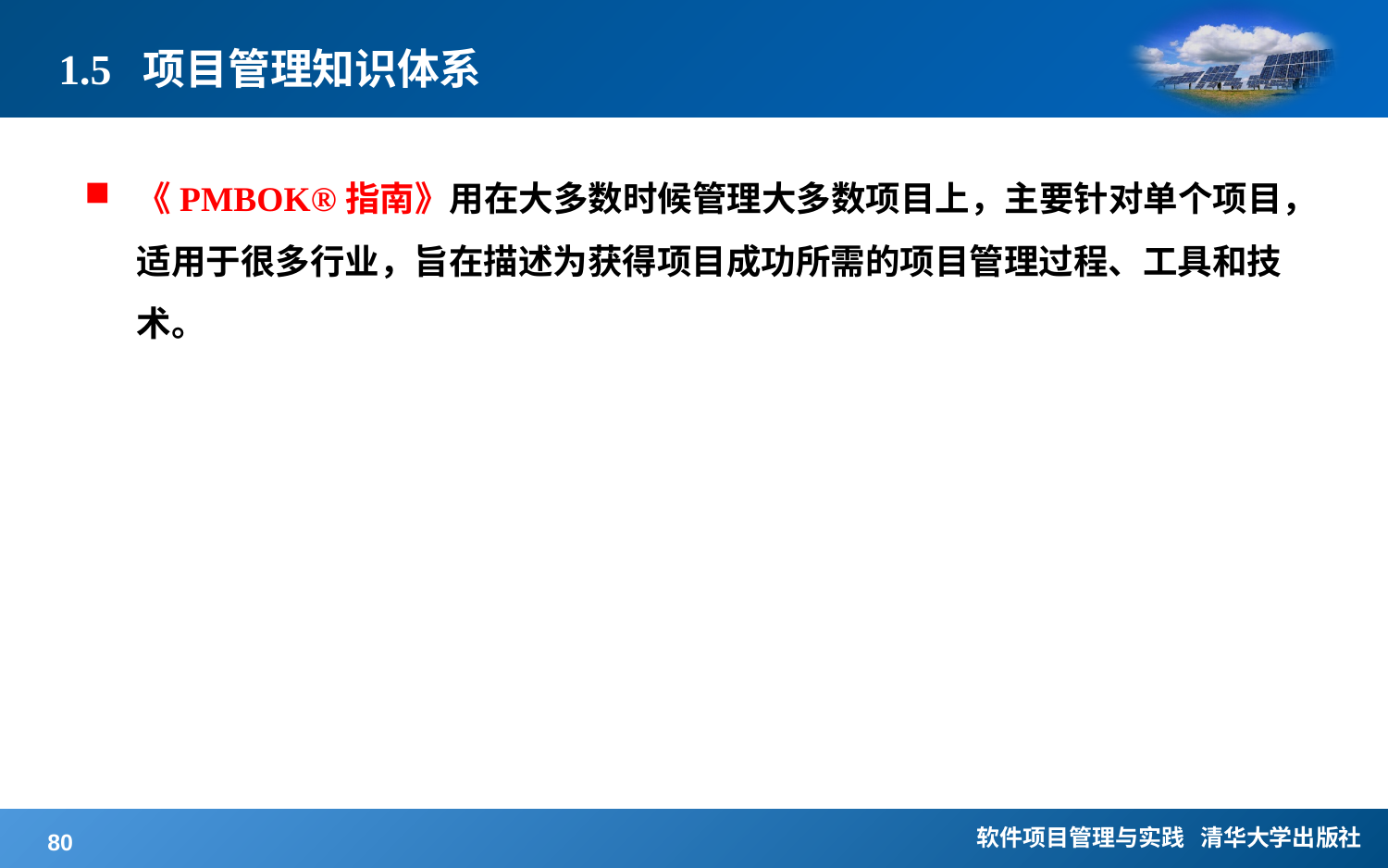

# 1.5  项目管理知识体系
《PMBOK®指南》用在大多数时候管理大多数项目上，主要针对单个项目，适用于很多行业，旨在描述为获得项目成功所需的项目管理过程、工具和技术。